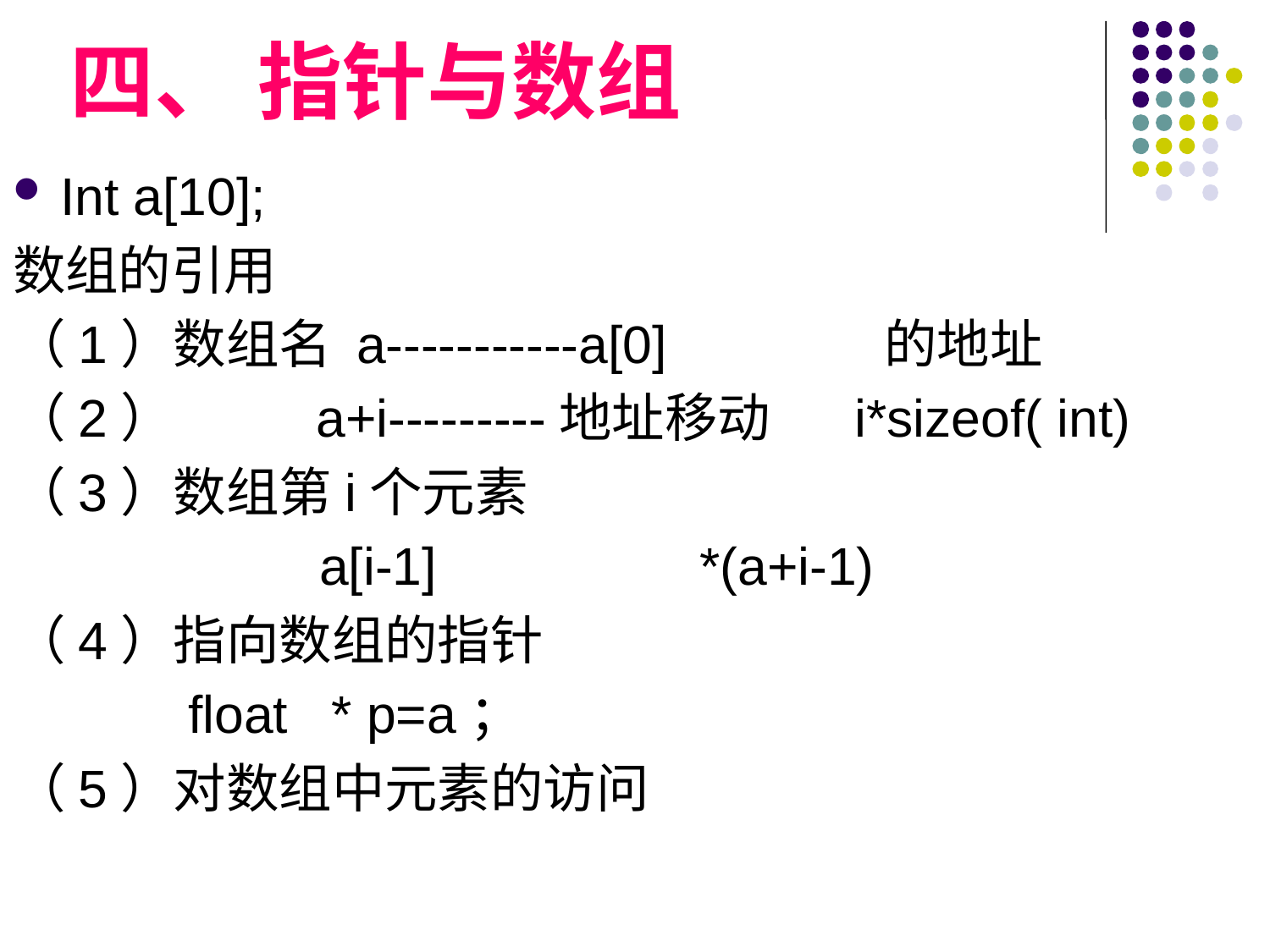

# 四、 指针与数组
Int a[10];
数组的引用
（1）数组名 a-----------a[0]              的地址
（2）           a+i---------地址移动      i*sizeof( int)
（3）数组第i个元素
                     a[i-1]                  *(a+i-1)
（4）指向数组的指针
            float   * p=a；
（5）对数组中元素的访问